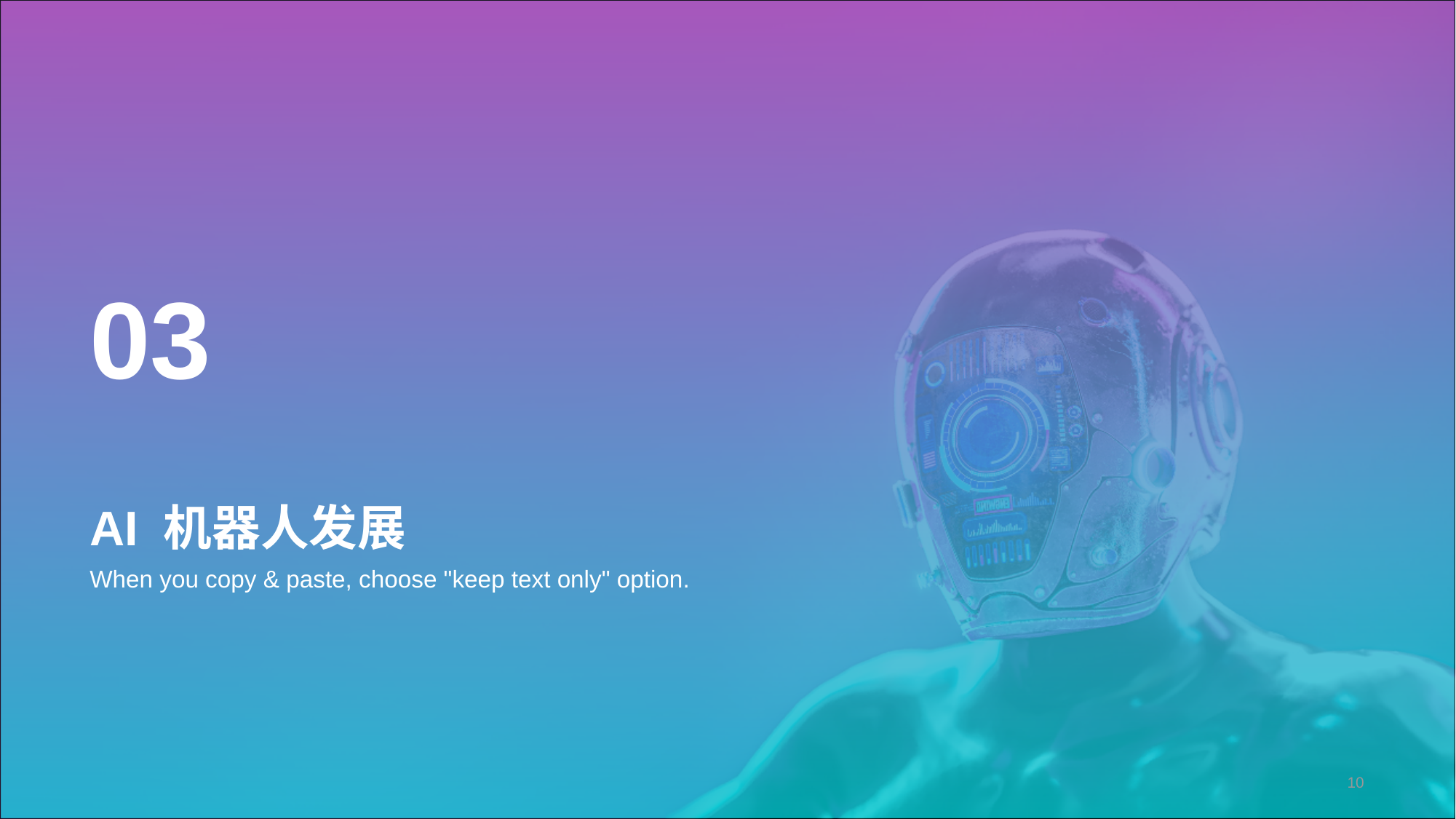

03
# AI 机器人发展
When you copy & paste, choose "keep text only" option.
10